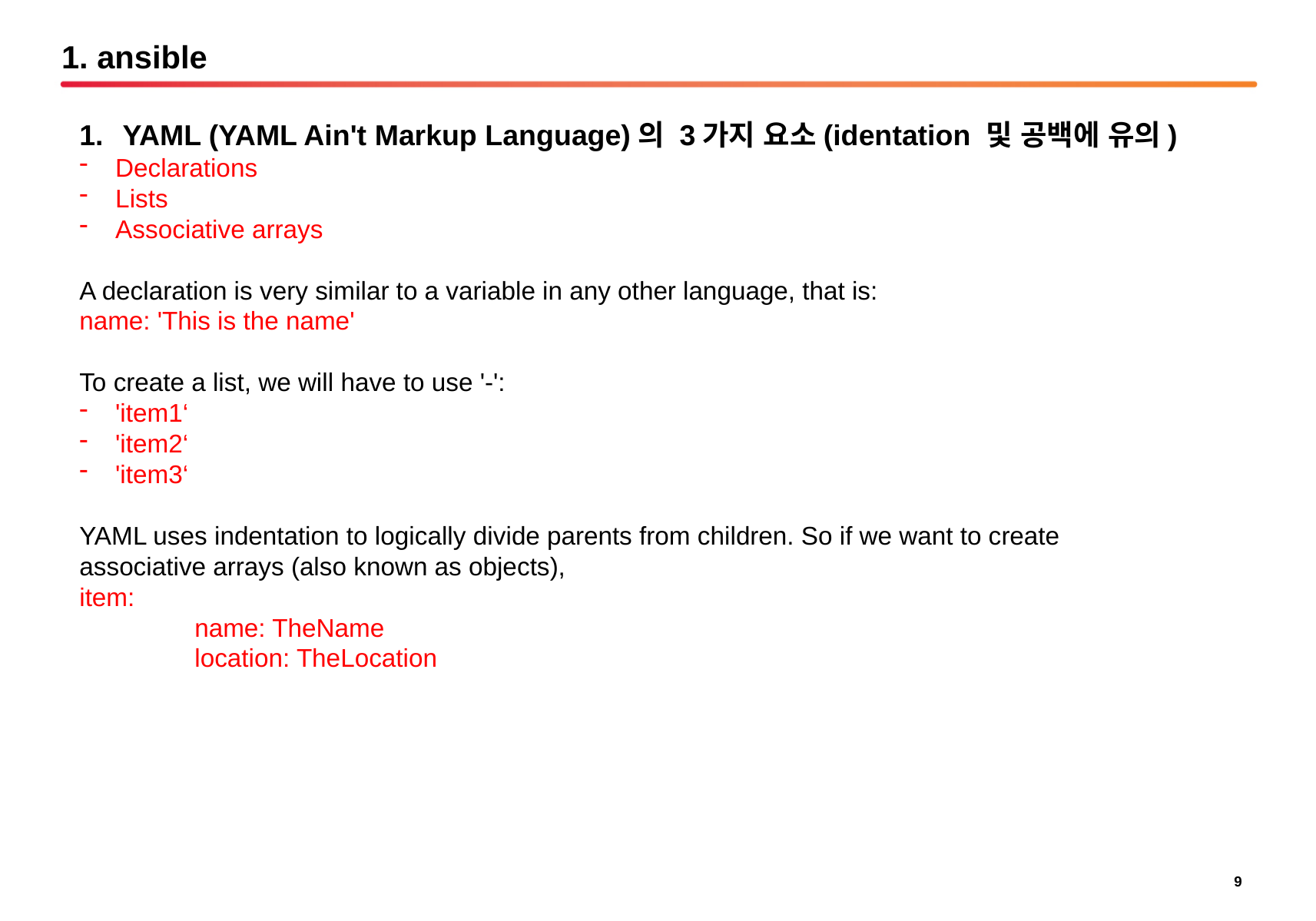

# 1. ansible
YAML (YAML Ain't Markup Language)의 3가지 요소(identation 및 공백에 유의)
Declarations
Lists
Associative arrays

A declaration is very similar to a variable in any other language, that is:
name: 'This is the name'

To create a list, we will have to use '-':
'item1‘
'item2‘
'item3‘

YAML uses indentation to logically divide parents from children. So if we want to create
associative arrays (also known as objects),
item:
	name: TheName
	location: TheLocation